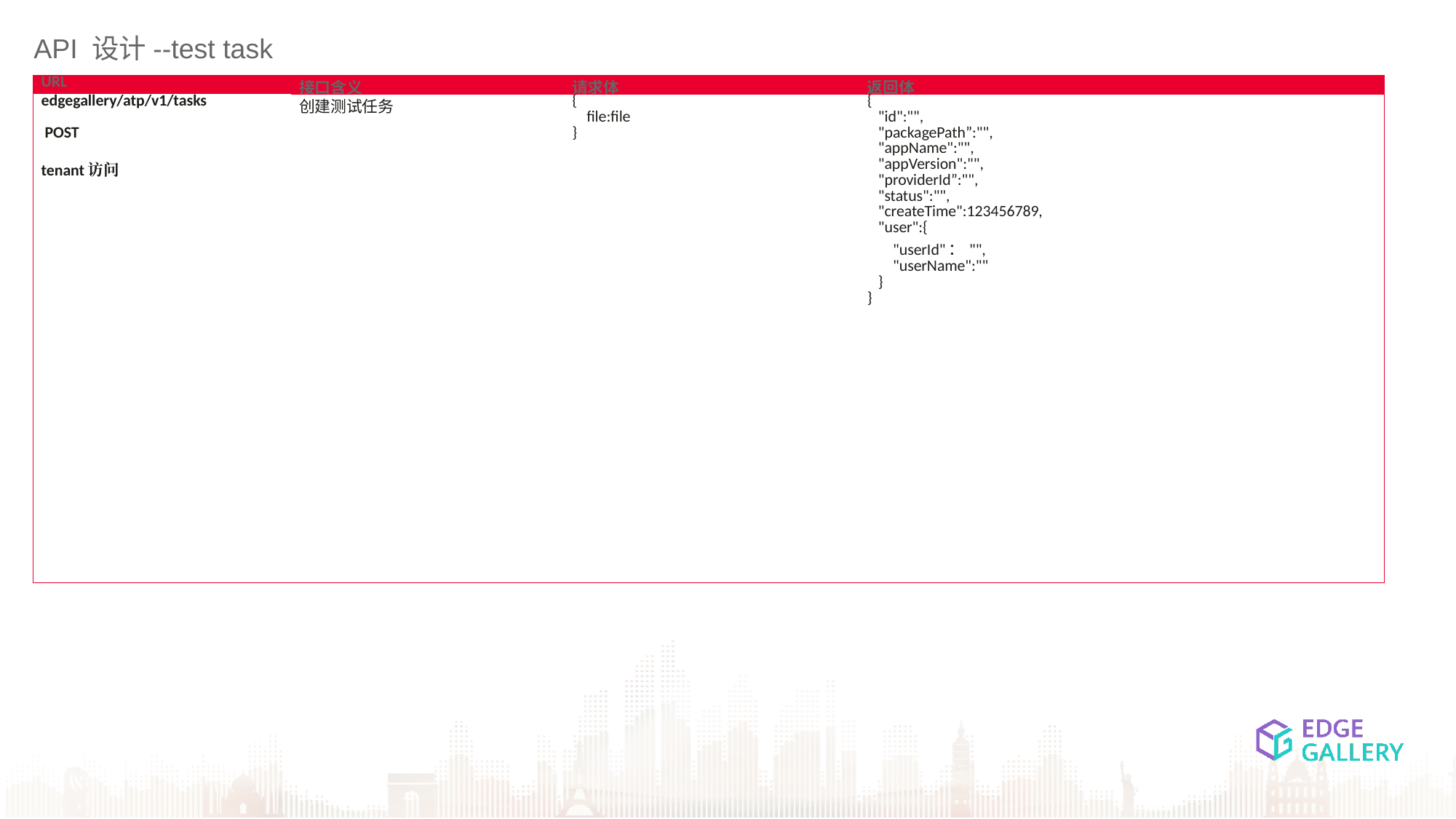

API 设计--test task
| URL | 接口含义 | 请求体 | 返回体 |
| --- | --- | --- | --- |
| edgegallery/atp/v1/tasks POST tenant访问 | 创建测试任务 | { file:file } | { "id":"", "packagePath”:"", "appName":"", "appVersion":"", "providerId”:"", "status":"", "createTime":123456789, "user":{ "userId"："", "userName":"" } } |